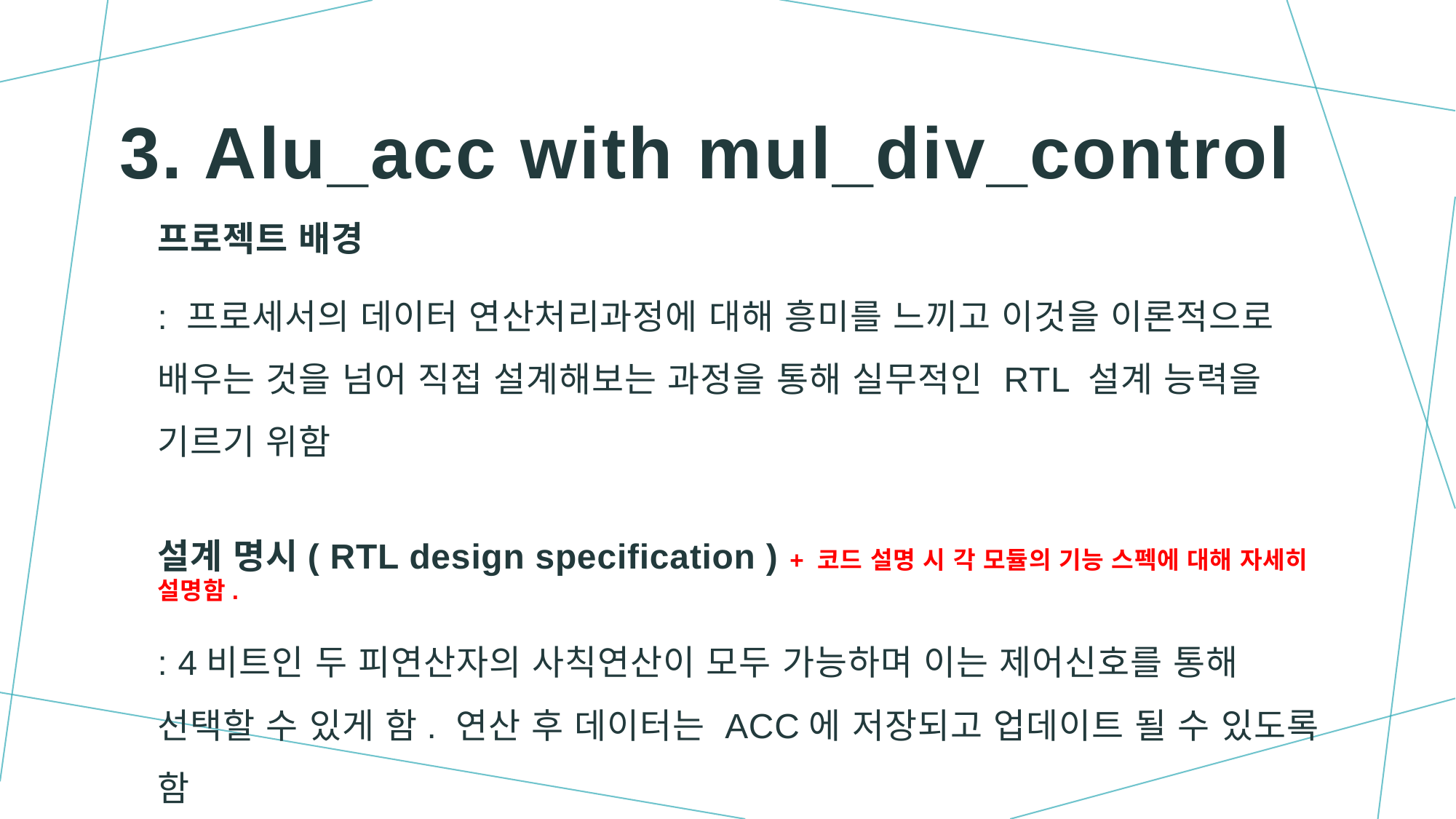

# 3. Alu_acc with mul_div_control

프로젝트 배경
: 프로세서의 데이터 연산처리과정에 대해 흥미를 느끼고 이것을 이론적으로 배우는 것을 넘어 직접 설계해보는 과정을 통해 실무적인 RTL 설계 능력을 기르기 위함

설계 명시( RTL design specification ) + 코드 설명 시 각 모듈의 기능 스펙에 대해 자세히 설명함.
: 4비트인 두 피연산자의 사칙연산이 모두 가능하며 이는 제어신호를 통해 선택할 수 있게 함. 연산 후 데이터는 ACC에 저장되고 업데이트 될 수 있도록 함